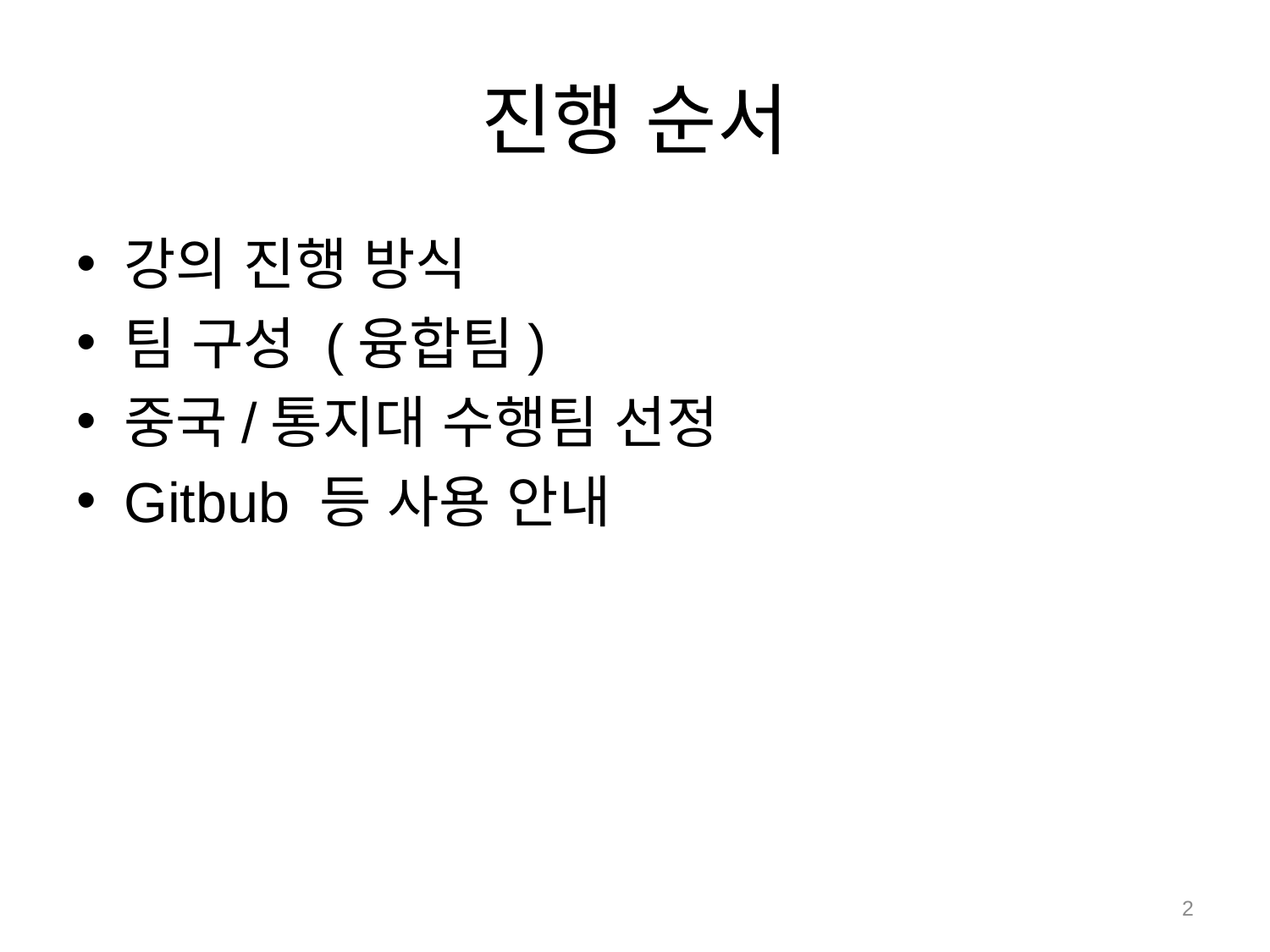

# 진행 순서
강의 진행 방식
팀 구성 (융합팀)
중국/통지대 수행팀 선정
Gitbub 등 사용 안내
2